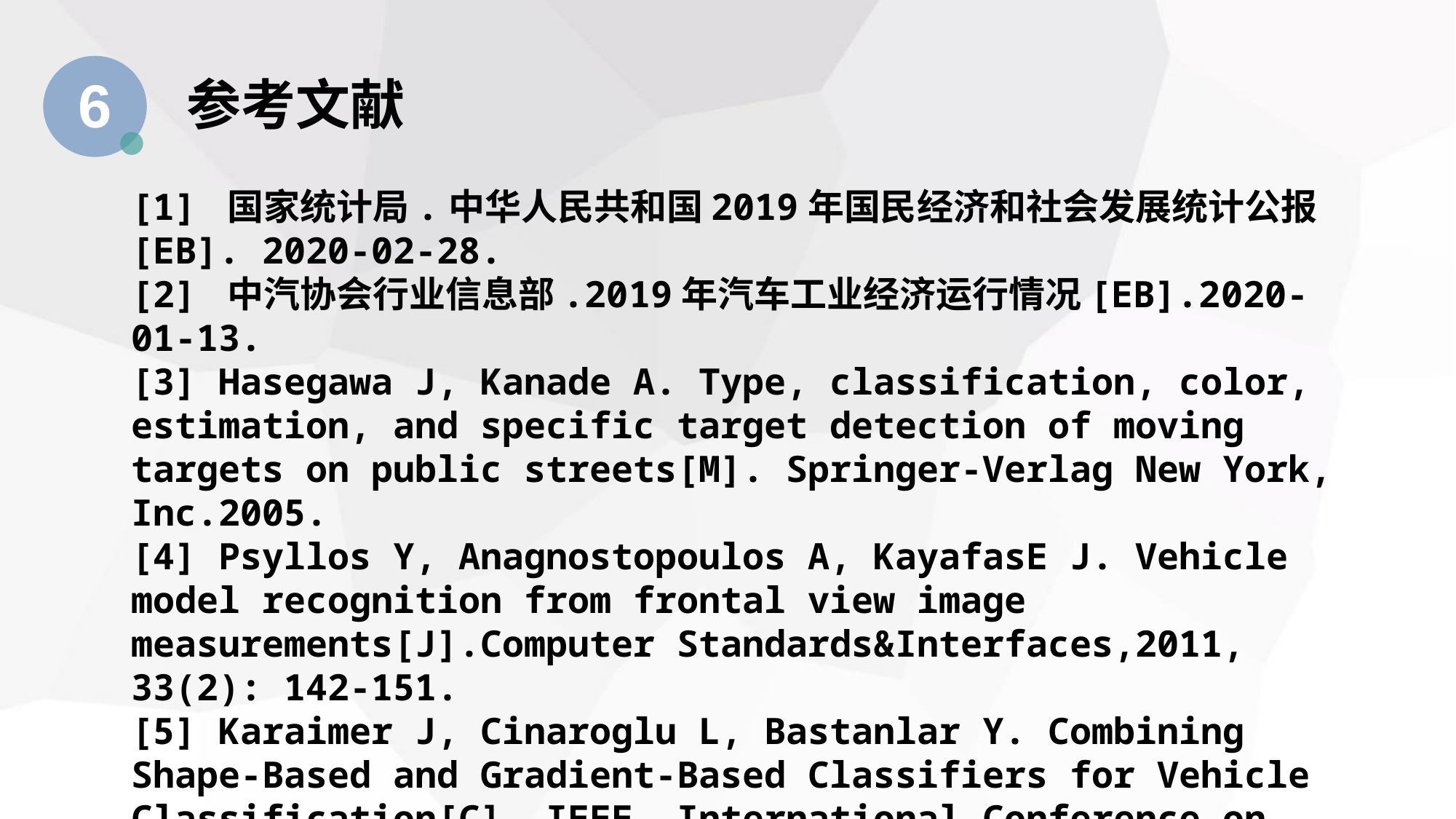

6
参考文献

[1] 国家统计局.中华人民共和国2019年国民经济和社会发展统计公报[EB]. 2020-02-28.
[2] 中汽协会行业信息部.2019年汽车工业经济运行情况[EB].2020-01-13.
[3] Hasegawa J, Kanade A. Type, classification, color, estimation, and specific target detection of moving targets on public streets[M]. Springer-Verlag New York, Inc.2005.
[4] Psyllos Y, Anagnostopoulos A, KayafasE J. Vehicle model recognition from frontal view image measurements[J].Computer Standards&Interfaces,2011, 33(2): 142-151.
[5] Karaimer J, Cinaroglu L, Bastanlar Y. Combining Shape-Based and Gradient-Based Classifiers for Vehicle Classification[C]. IEEE, International Conference on Intelligent Transportation Systems. IEEE, 2015:800-805.